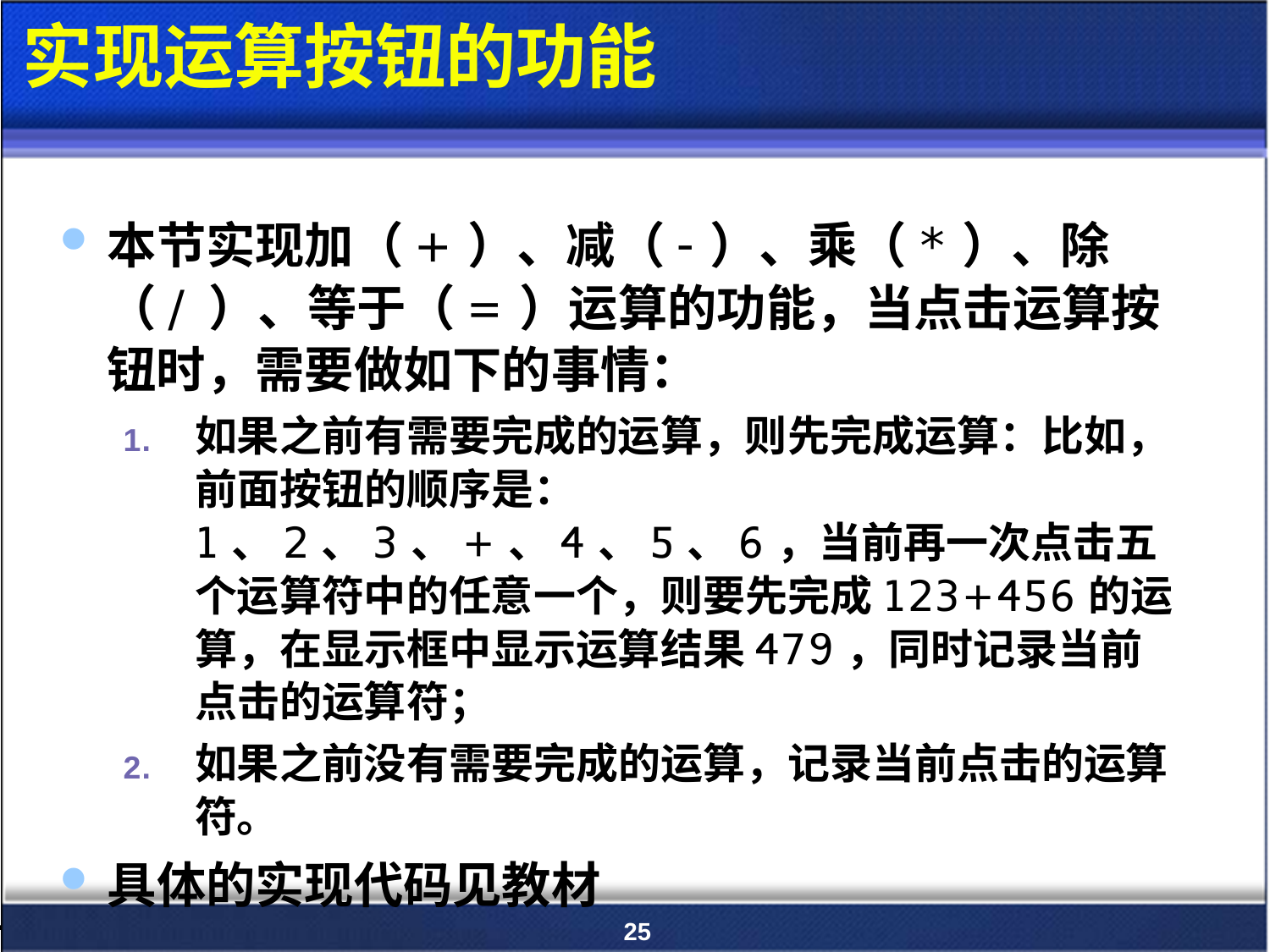

# 实现运算按钮的功能
本节实现加（+）、减（-）、乘（*）、除（/）、等于（=）运算的功能，当点击运算按钮时，需要做如下的事情：
如果之前有需要完成的运算，则先完成运算：比如，前面按钮的顺序是：1、2、3、+、4、5、6，当前再一次点击五个运算符中的任意一个，则要先完成123+456的运算，在显示框中显示运算结果479，同时记录当前点击的运算符；
如果之前没有需要完成的运算，记录当前点击的运算符。
具体的实现代码见教材

25